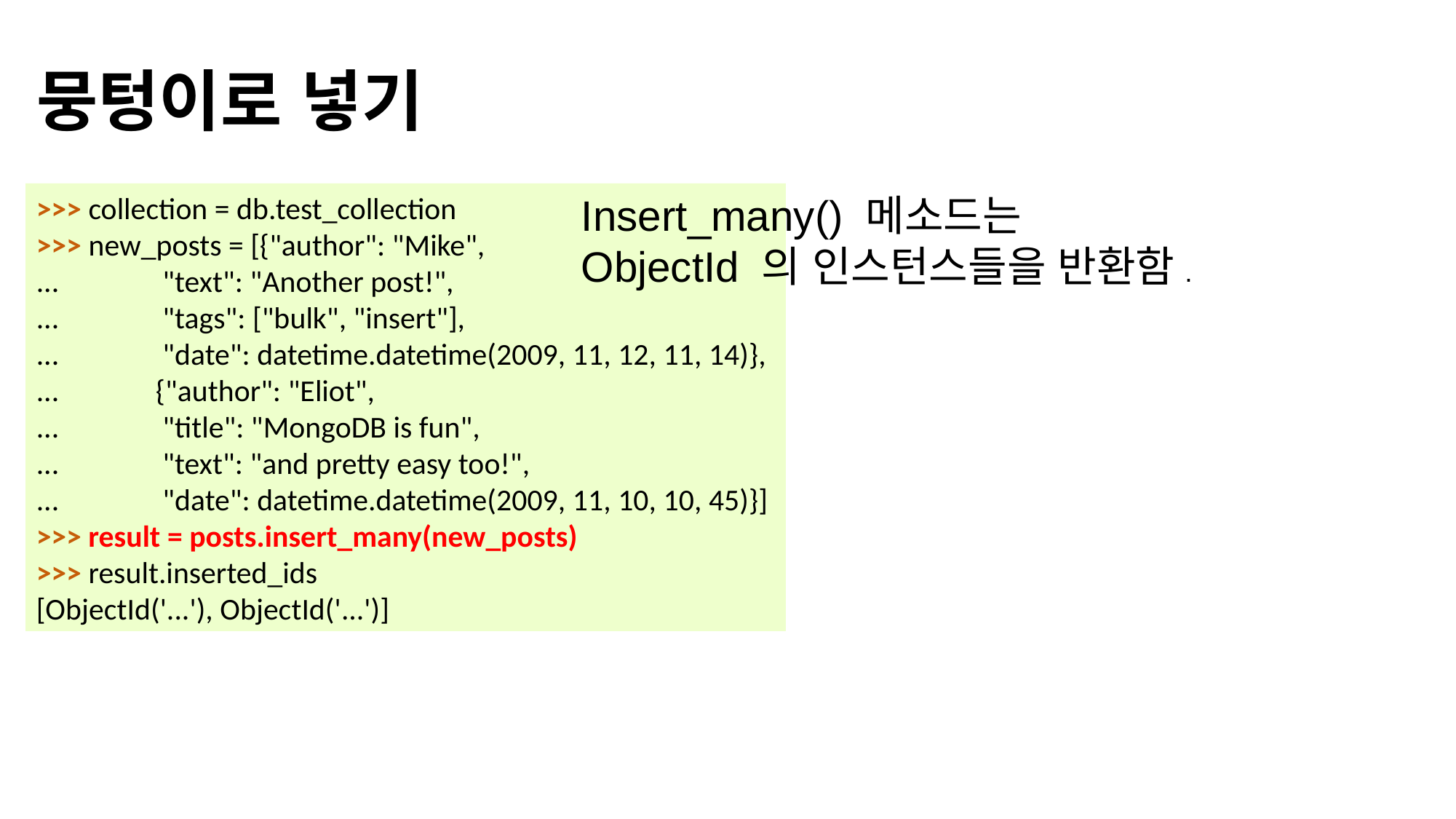

# 뭉텅이로 넣기
>>> collection = db.test_collection
>>> new_posts = [{"author": "Mike",
...               "text": "Another post!",
...               "tags": ["bulk", "insert"],
...               "date": datetime.datetime(2009, 11, 12, 11, 14)},
...              {"author": "Eliot",
...               "title": "MongoDB is fun",
...               "text": "and pretty easy too!",
...               "date": datetime.datetime(2009, 11, 10, 10, 45)}]
>>> result = posts.insert_many(new_posts)
>>> result.inserted_ids
[ObjectId('...'), ObjectId('...')]
Insert_many() 메소드는
ObjectId 의 인스턴스들을 반환함.